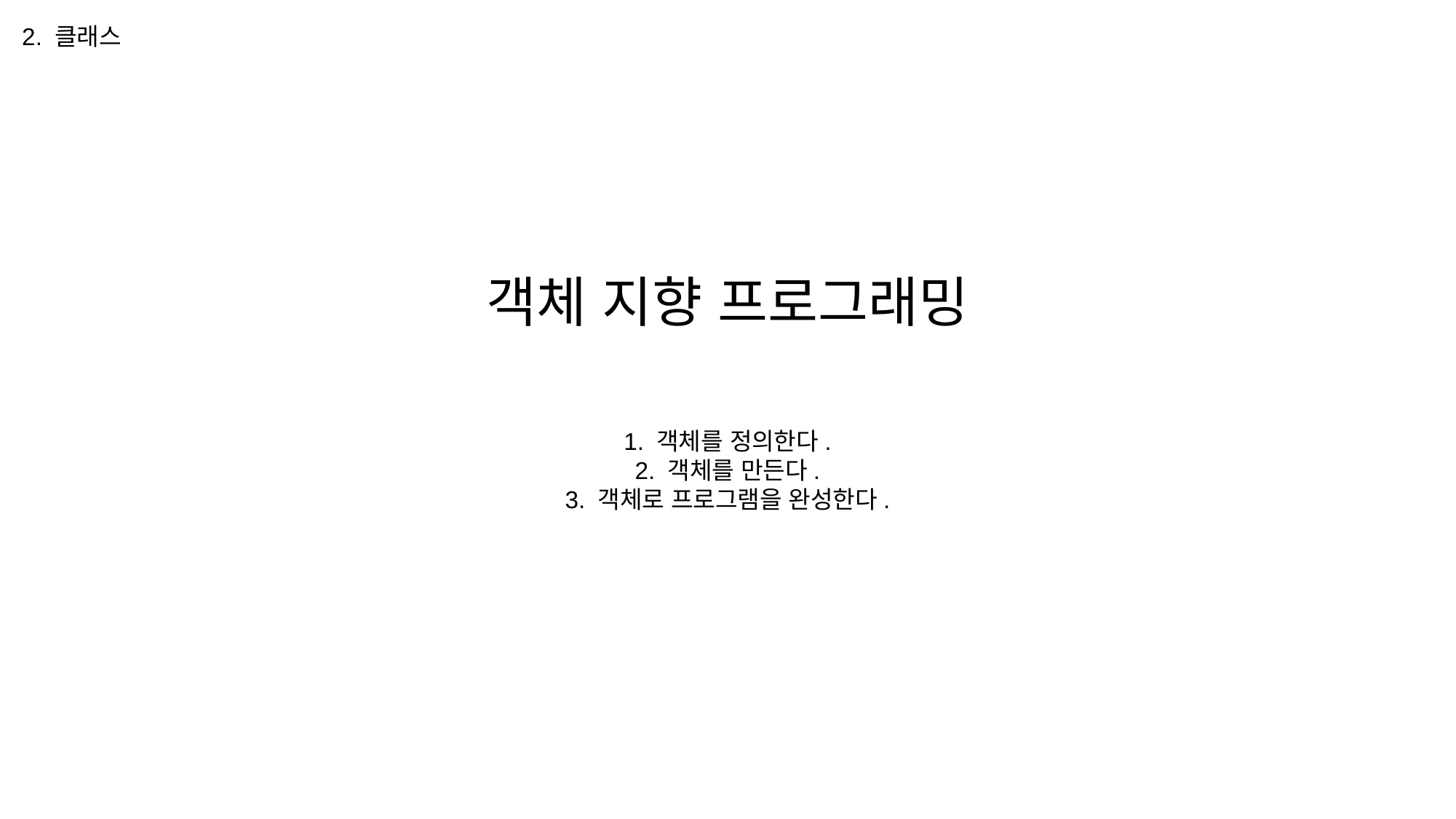

2. 클래스
객체 지향 프로그래밍
1. 객체를 정의한다.
2. 객체를 만든다.
3. 객체로 프로그램을 완성한다.